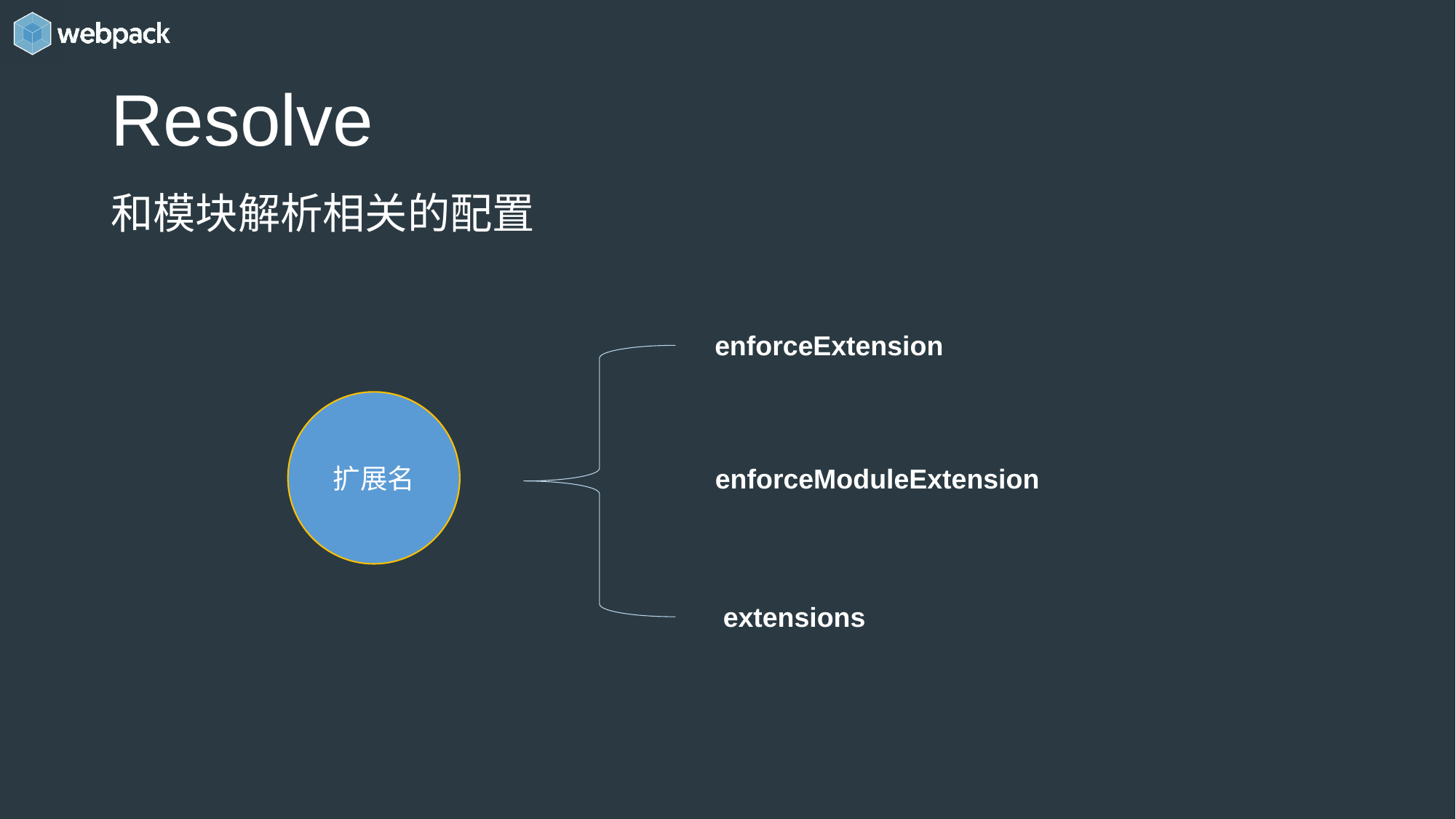

# Resolve
和模块解析相关的配置
enforceExtension

扩展名
enforceModuleExtension
extensions